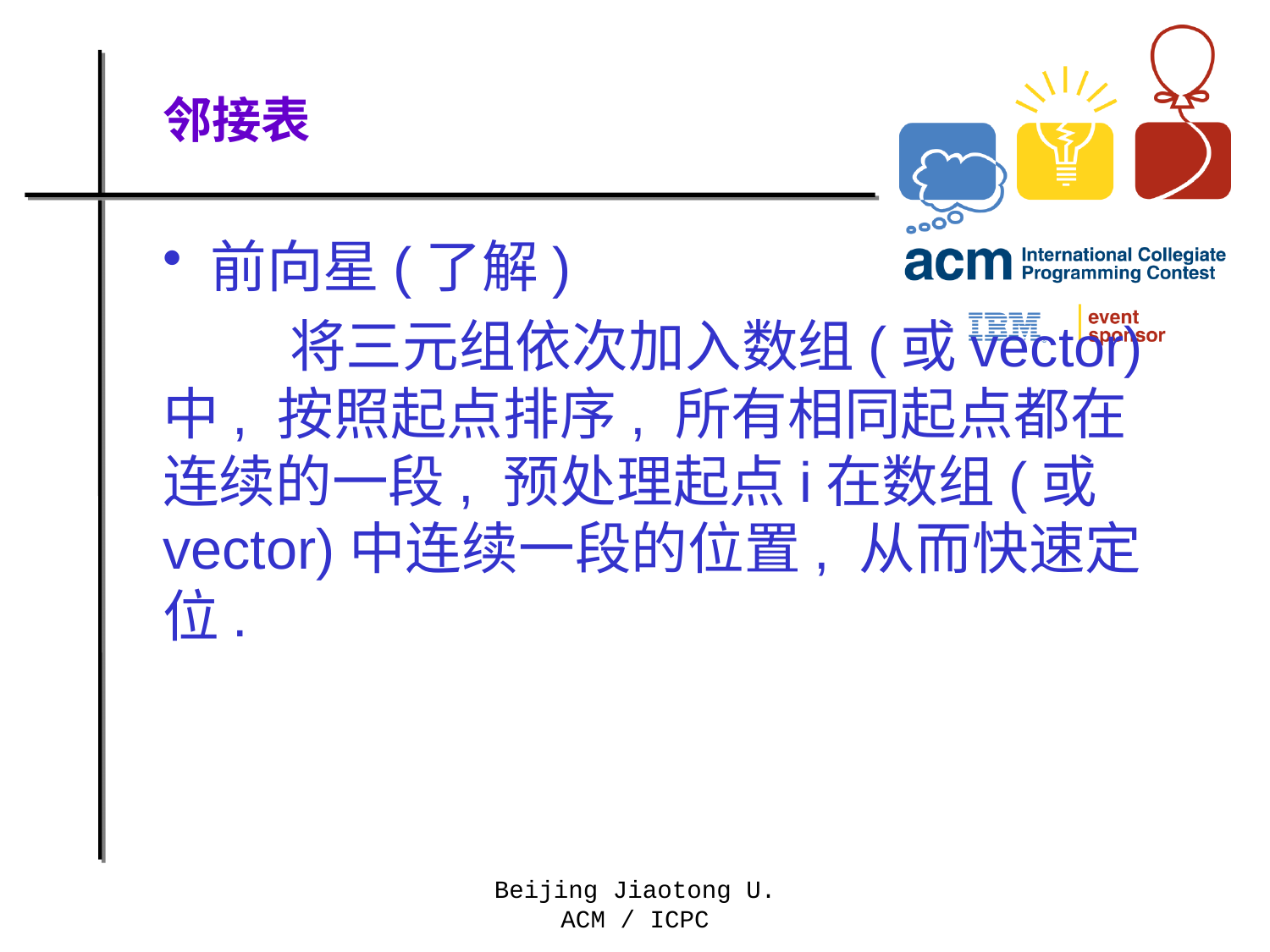

# 邻接表
前向星(了解)
	将三元组依次加入数组(或vector)中, 按照起点排序, 所有相同起点都在连续的一段, 预处理起点i在数组(或vector)中连续一段的位置, 从而快速定位.